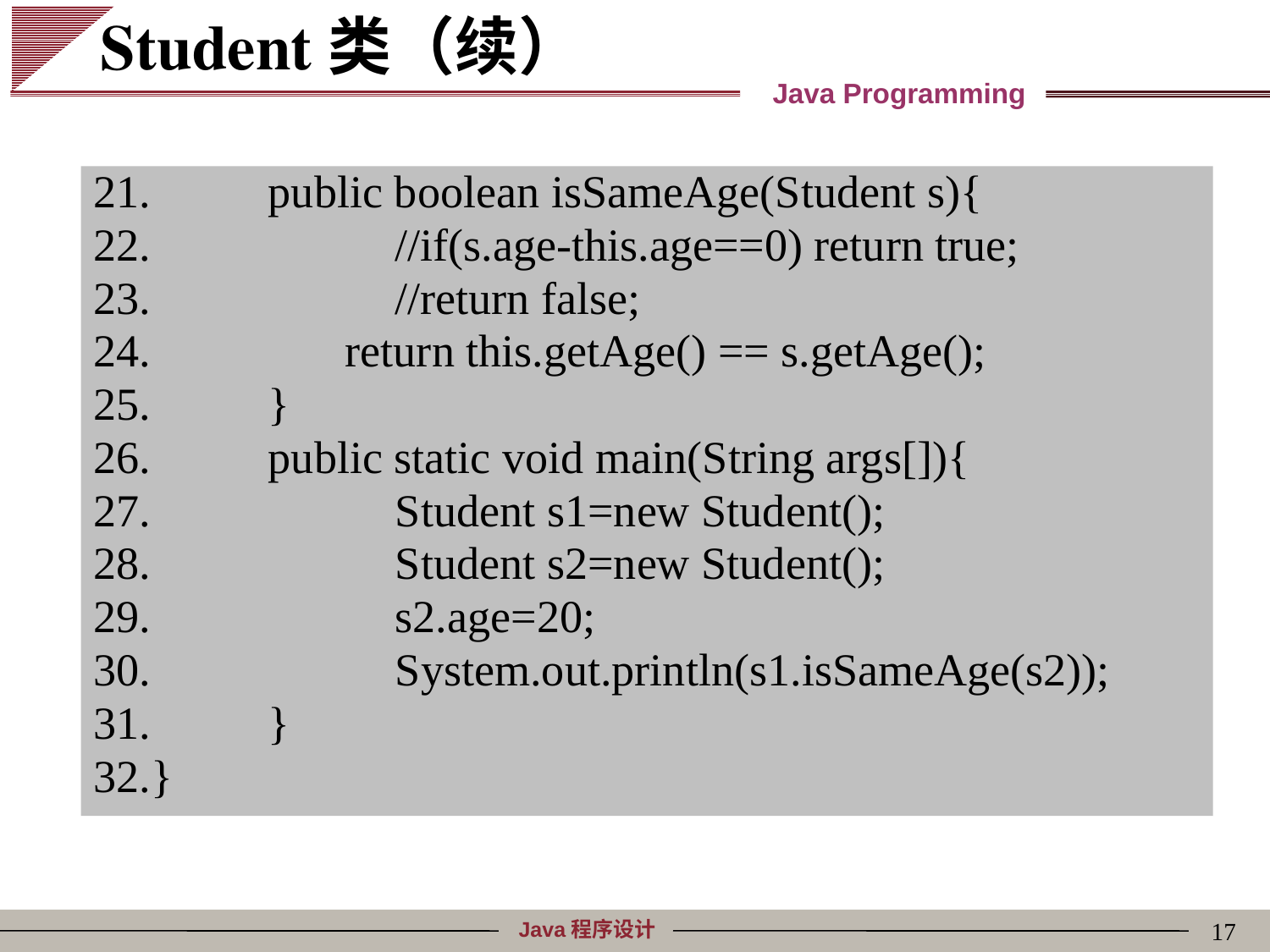

Student类（续）
	public boolean isSameAge(Student s){
		//if(s.age-this.age==0) return true;
		//return false;
                 return this.getAge() == s.getAge();
	}
	public static void main(String args[]){
		Student s1=new Student();
		Student s2=new Student();
		s2.age=20;
		System.out.println(s1.isSameAge(s2));
	}
}